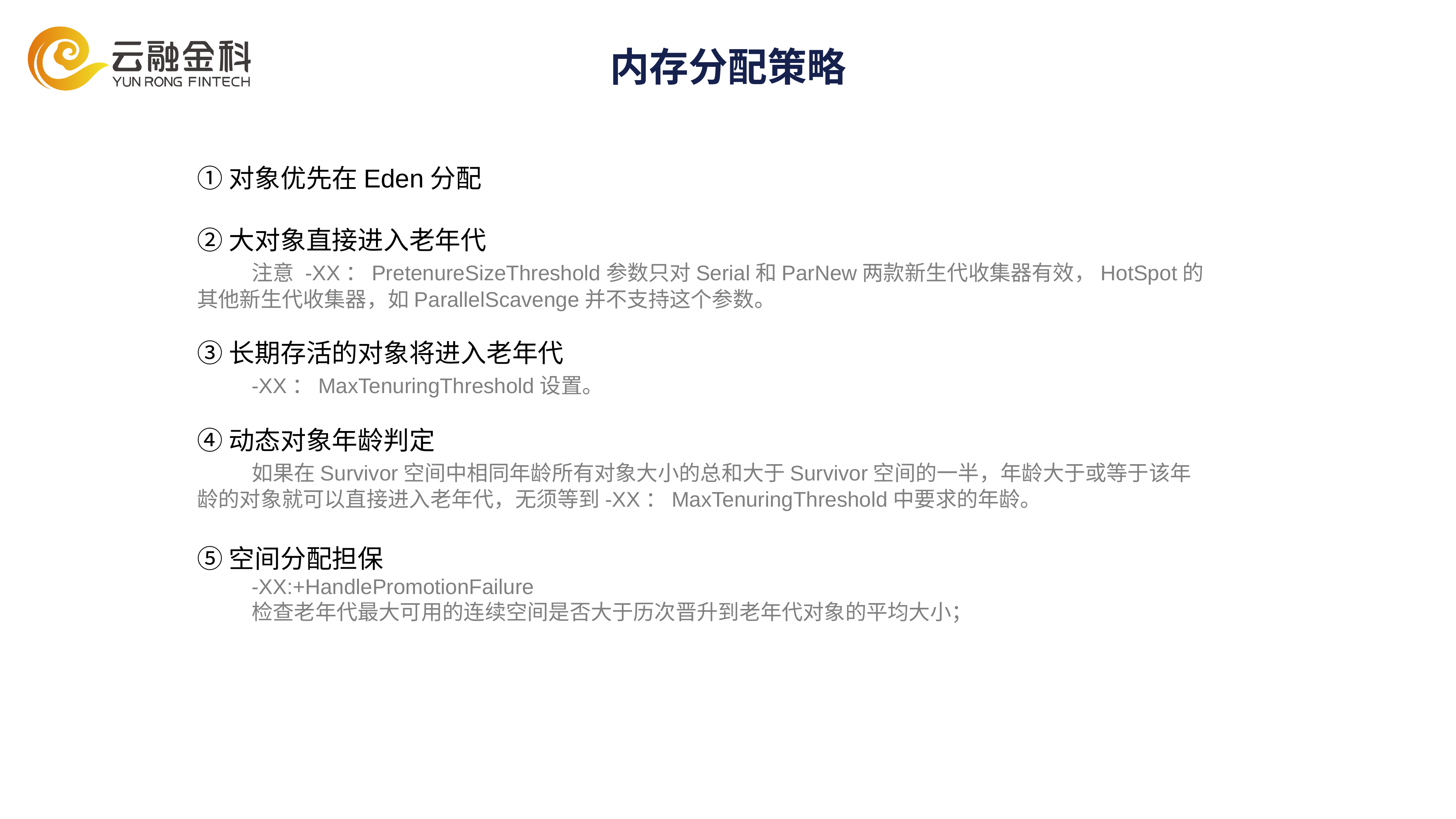

# 内存分配策略
①对象优先在Eden分配

②大对象直接进入老年代
	注意 -XX：PretenureSizeThreshold参数只对Serial和ParNew两款新生代收集器有效，HotSpot的其他新生代收集器，如ParallelScavenge并不支持这个参数。

③长期存活的对象将进入老年代
	-XX：MaxTenuringThreshold设置。

④动态对象年龄判定
	如果在Survivor空间中相同年龄所有对象大小的总和大于Survivor空间的一半，年龄大于或等于该年龄的对象就可以直接进入老年代，无须等到-XX：MaxTenuringThreshold中要求的年龄。

⑤空间分配担保
	-XX:+HandlePromotionFailure
	检查老年代最大可用的连续空间是否大于历次晋升到老年代对象的平均大小；